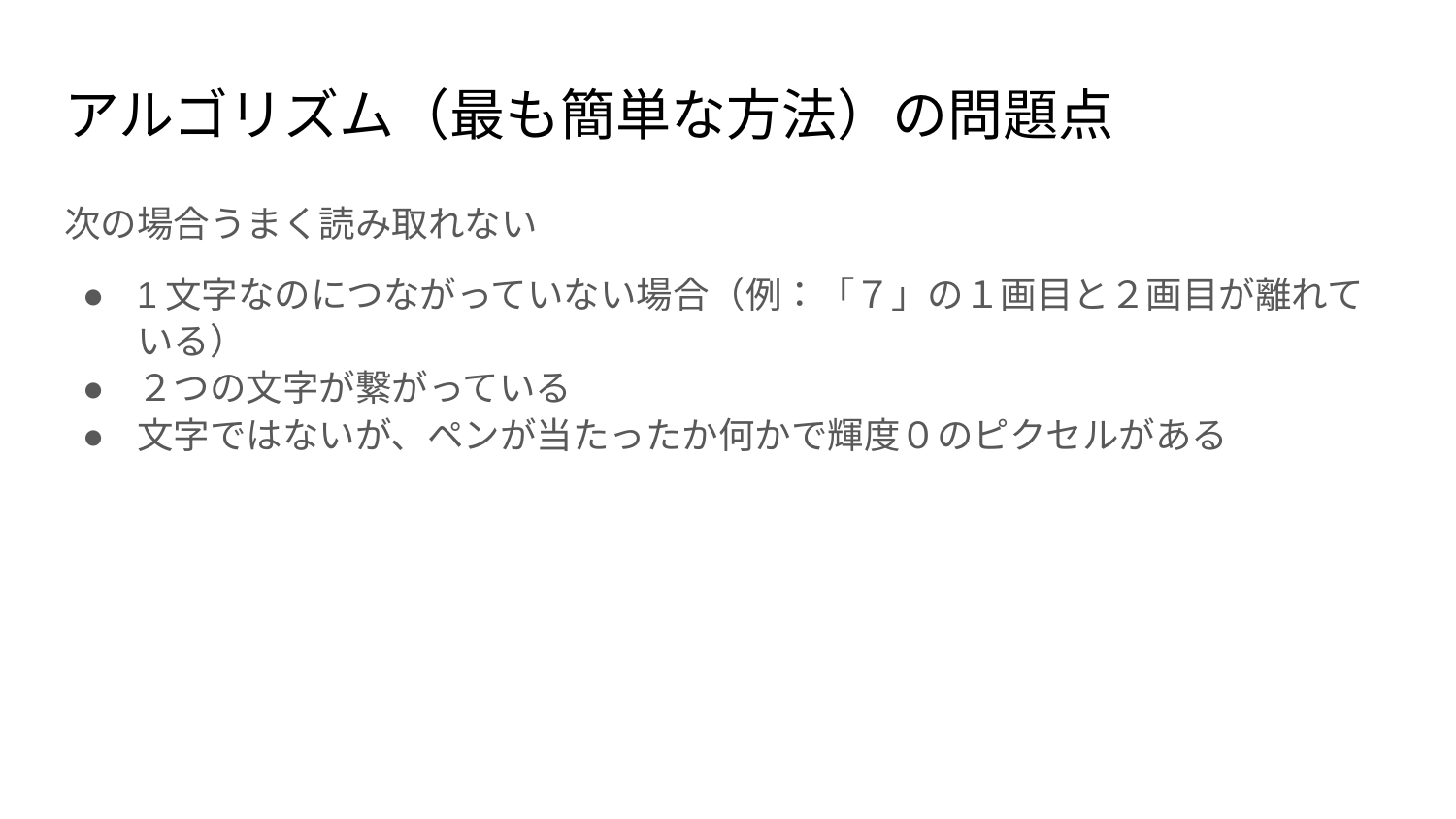

# アルゴリズム（最も簡単な方法）の問題点
次の場合うまく読み取れない
1文字なのにつながっていない場合（例：「７」の１画目と２画目が離れている）
２つの文字が繋がっている
文字ではないが、ペンが当たったか何かで輝度０のピクセルがある